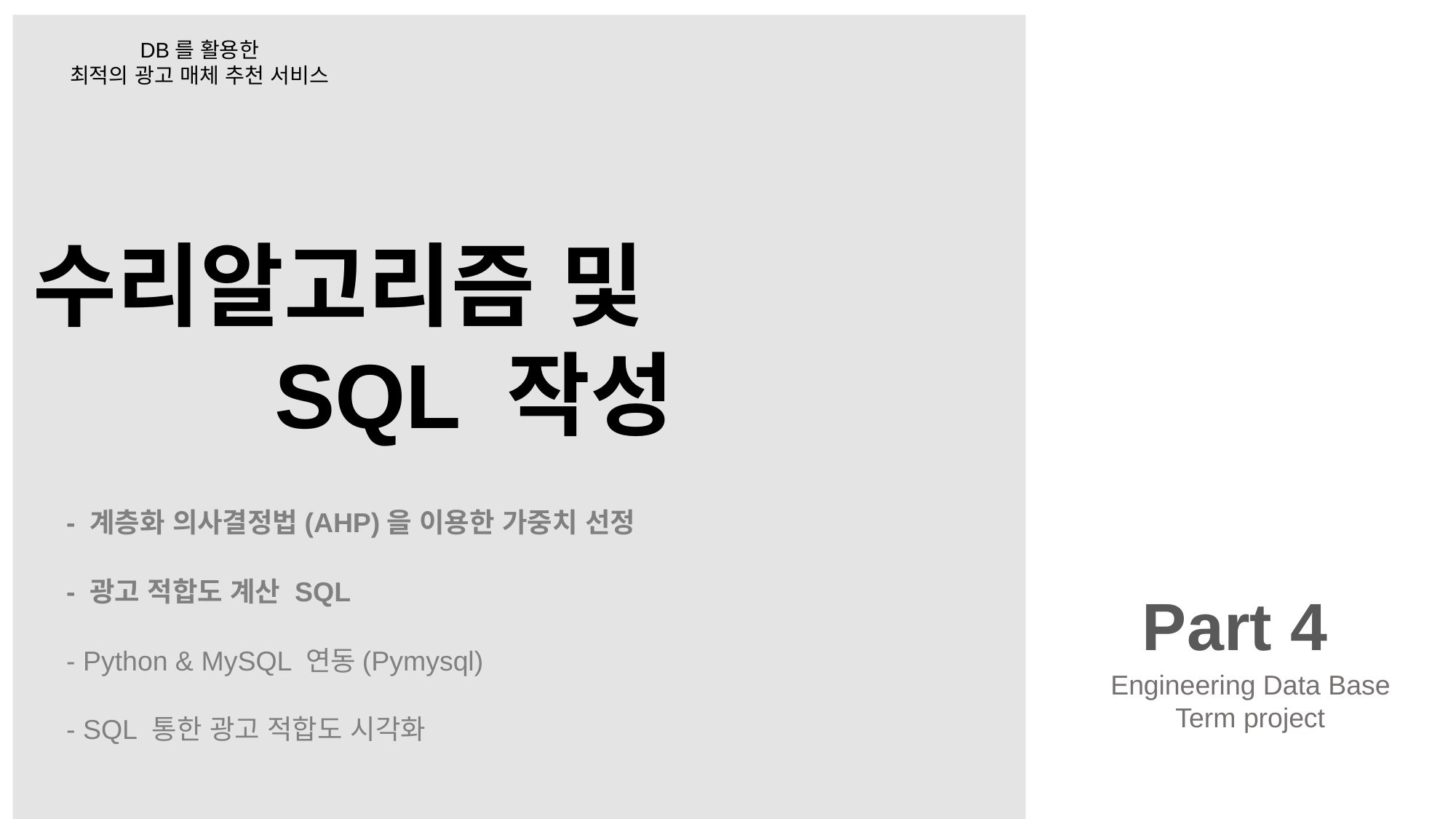

DB를 활용한
최적의 광고 매체 추천 서비스
수리알고리즘 및
SQL 작성
- 계층화 의사결정법(AHP)을 이용한 가중치 선정

- 광고 적합도 계산 SQL
Part 4
- Python & MySQL 연동(Pymysql)

Engineering Data Base
Term project
- SQL 통한 광고 적합도 시각화